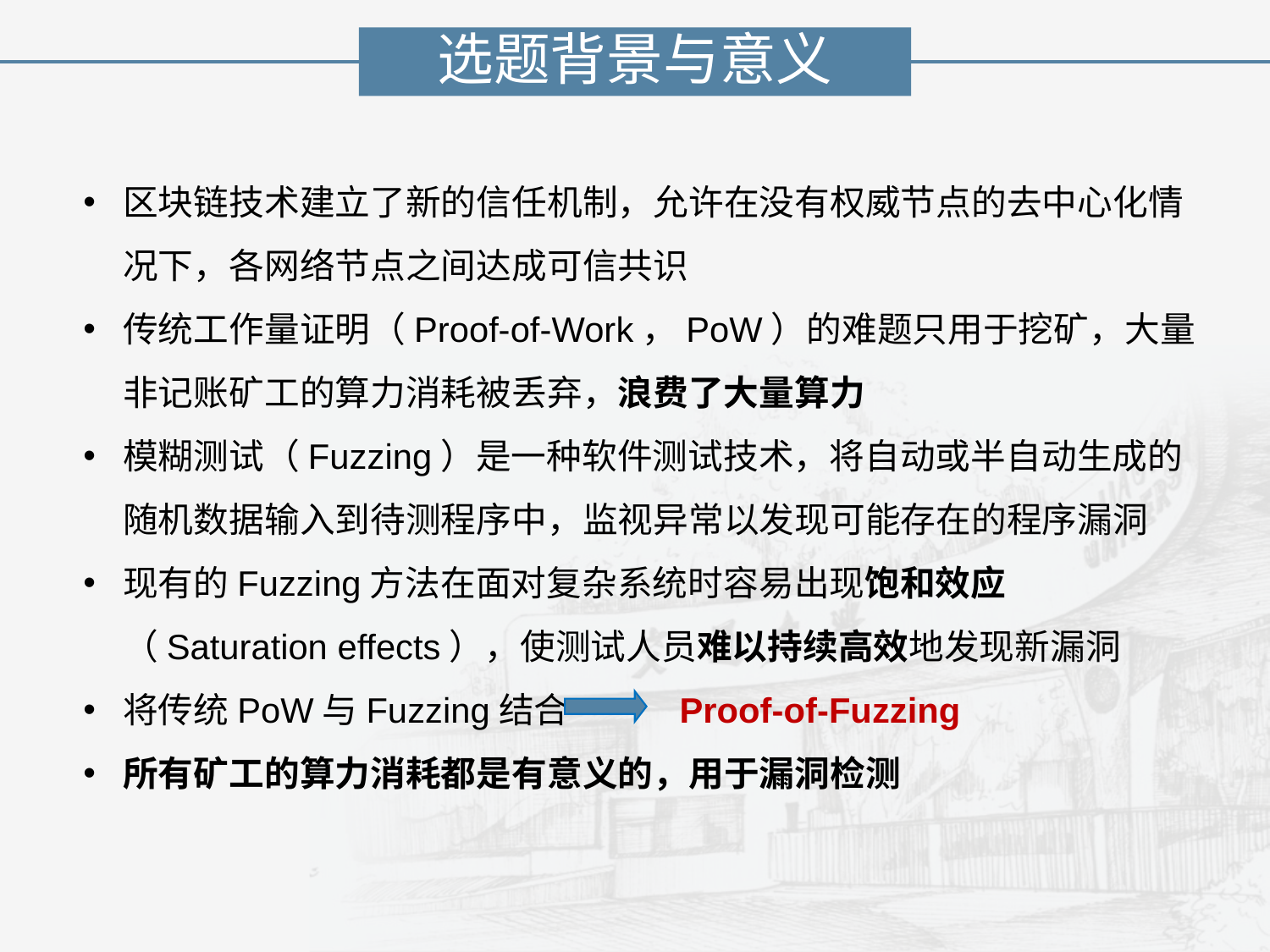

选题背景与意义
区块链技术建立了新的信任机制，允许在没有权威节点的去中心化情况下，各网络节点之间达成可信共识
传统工作量证明（Proof-of-Work，PoW）的难题只用于挖矿，大量非记账矿工的算力消耗被丢弃，浪费了大量算力
模糊测试（Fuzzing）是一种软件测试技术，将自动或半自动生成的随机数据输入到待测程序中，监视异常以发现可能存在的程序漏洞
现有的Fuzzing方法在面对复杂系统时容易出现饱和效应（Saturation effects），使测试人员难以持续高效地发现新漏洞
将传统PoW与Fuzzing结合             Proof-of-Fuzzing
所有矿工的算力消耗都是有意义的，用于漏洞检测